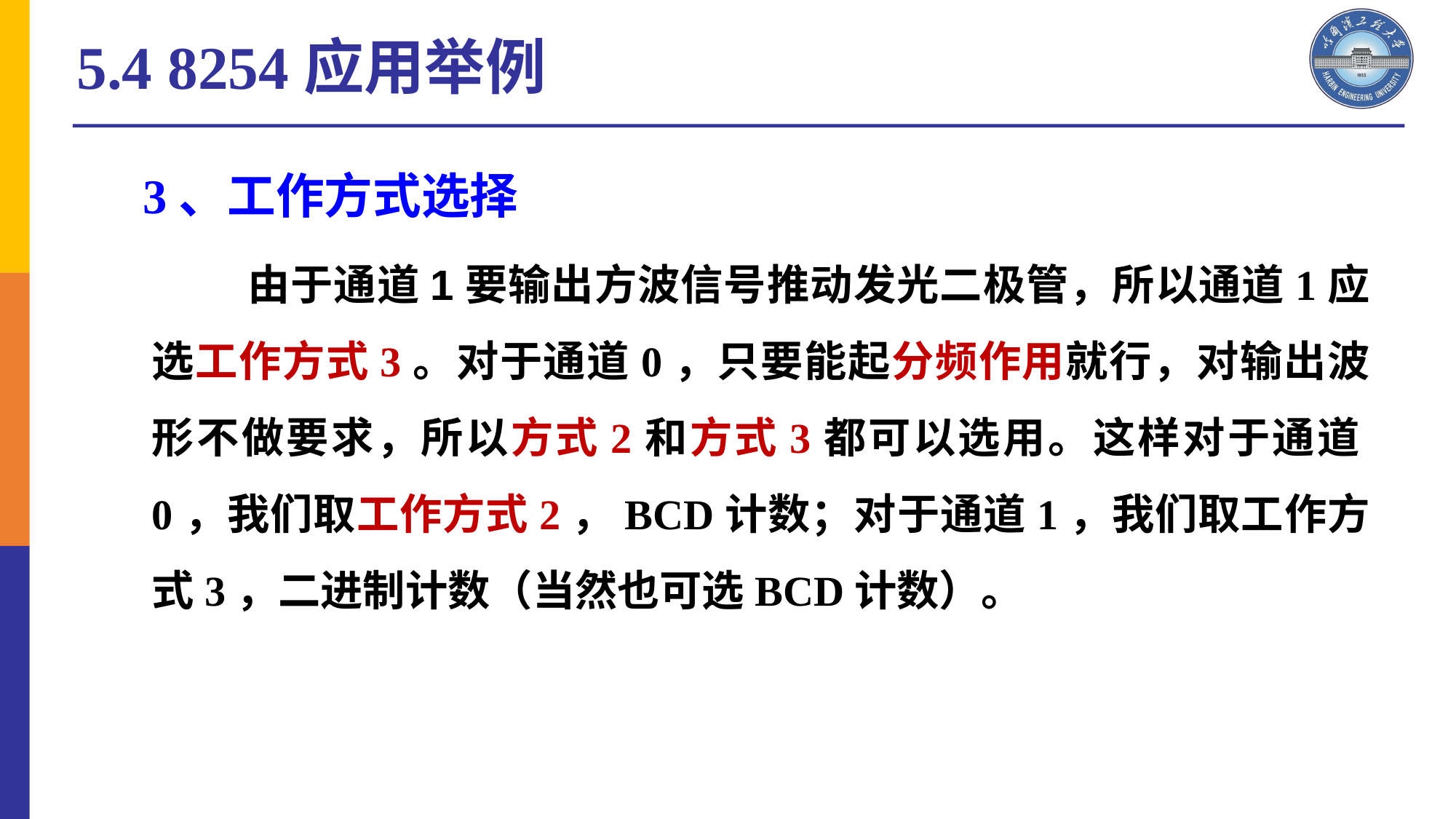

5.4 8254应用举例
   3、工作方式选择
            由于通道1要输出方波信号推动发光二极管，所以通道1应选工作方式3。对于通道0，只要能起分频作用就行，对输出波形不做要求，所以方式2和方式3都可以选用。这样对于通道0，我们取工作方式2，BCD计数；对于通道1，我们取工作方式3，二进制计数（当然也可选BCD计数）。